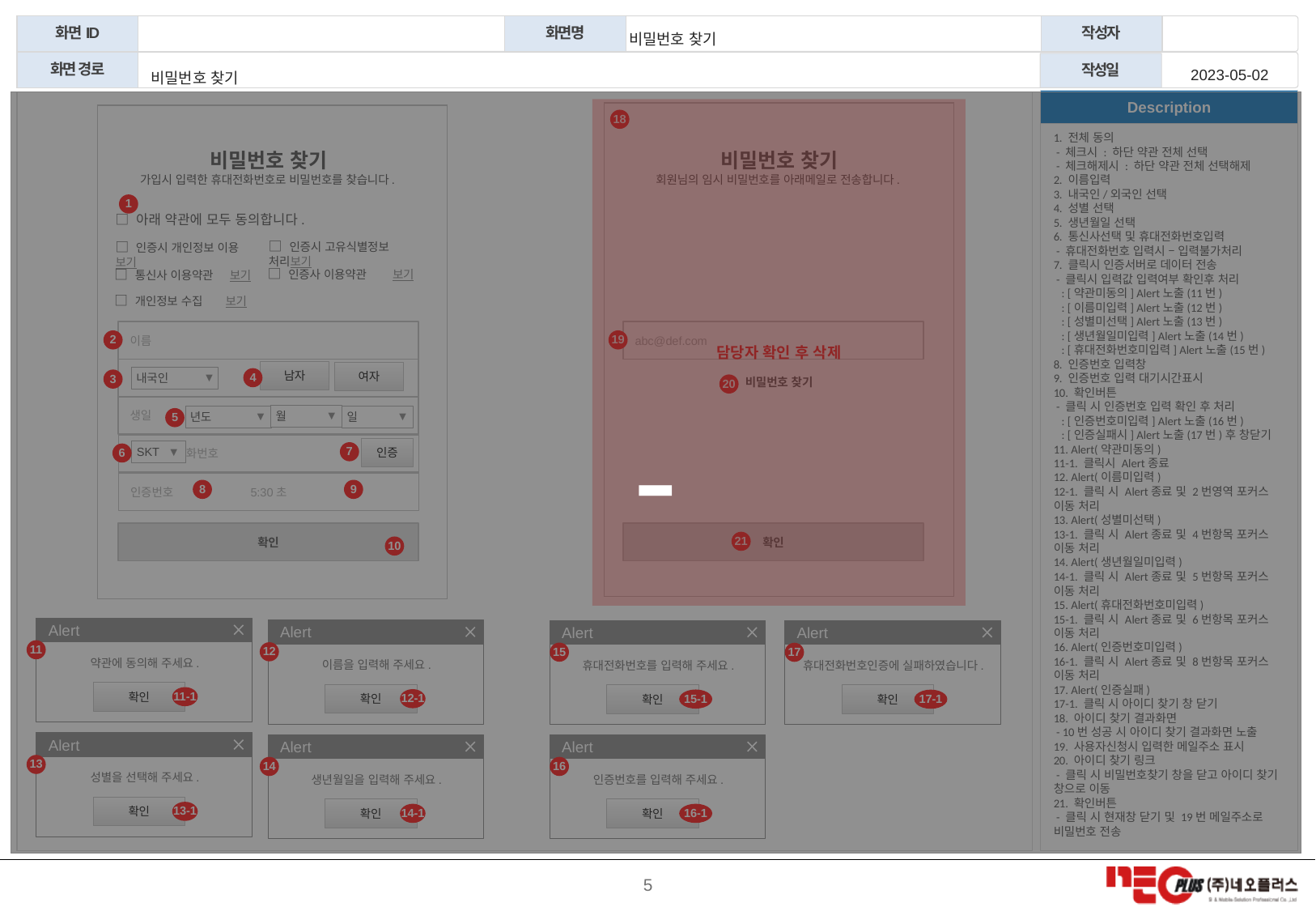

비밀번호 찾기

2023-05-02
비밀번호 찾기
-
담당자 확인 후 삭제
|  |
| --- |
|  |
| --- |
18
1. 전체 동의
 - 체크시 : 하단 약관 전체 선택
 - 체크해제시 : 하단 약관 전체 선택해제
2. 이름입력
3. 내국인/외국인 선택
4. 성별 선택
5. 생년월일 선택
6. 통신사선택 및 휴대전화번호입력
 - 휴대전화번호 입력시 – 입력불가처리
7. 클릭시 인증서버로 데이터 전송
 - 클릭시 입력값 입력여부 확인후 처리
   : [약관미동의] Alert노출(11번)
   : [이름미입력] Alert노출(12번)
   : [성별미선택] Alert노출(13번)
   : [생년월일미입력] Alert노출(14번)
   : [휴대전화번호미입력] Alert노출(15번)
8. 인증번호 입력창
9. 인증번호 입력 대기시간표시
10. 확인버튼
 - 클릭 시 인증번호 입력 확인 후 처리
   : [인증번호미입력] Alert노출(16번)
   : [인증실패시] Alert노출(17번)후 창닫기
11. Alert(약관미동의)
11-1. 클릭시 Alert종료
12. Alert(이름미입력)
12-1. 클릭 시 Alert종료 및 2번영역 포커스 이동 처리
13. Alert(성별미선택)
13-1. 클릭 시 Alert종료 및 4번항목 포커스 이동 처리
14. Alert(생년월일미입력)
14-1. 클릭 시 Alert종료 및 5번항목 포커스 이동 처리
15. Alert(휴대전화번호미입력)
15-1. 클릭 시 Alert종료 및 6번항목 포커스 이동 처리
16. Alert(인증번호미입력)
16-1. 클릭 시 Alert종료 및 8번항목 포커스 이동 처리
17. Alert(인증실패)
17-1. 클릭 시 아이디 찾기 창 닫기
18. 아이디 찾기 결과화면
 - 10번 성공 시 아이디 찾기 결과화면 노출
19. 사용자신청시 입력한 메일주소 표시
20. 아이디 찾기 링크
 - 클릭 시 비밀번호찾기 창을 닫고 아이디 찾기 창으로 이동
21. 확인버튼
 - 클릭 시 현재창 닫기 및 19번 메일주소로 비밀번호 전송

비밀번호 찾기
회원님의 임시 비밀번호를 아래메일로 전송합니다.
비밀번호 찾기
가입시 입력한 휴대전화번호로 비밀번호를 찾습니다.
1
□ 아래 약관에 모두 동의합니다.
□ 인증시 고유식별정보 처리보기
□ 인증시 개인정보 이용 보기
□ 인증사 이용약관        보기
□ 통신사 이용약관     보기
□ 개인정보 수집       보기
이름
abc@def.com
2
19

남자
여자
내국인
▼
4
비밀번호 찾기
3
20
생일
월
▼
년도
▼
일
▼
5
        휴대전화번호
인증
SKT
▼
7
6
인증번호                       5:30초
8
9
확인
확인
21
10
Alert

약관에 동의해 주세요.
확인
Alert

이름을 입력해 주세요.
확인
Alert

휴대전화번호를 입력해 주세요.
확인
Alert

휴대전화번호인증에 실패하였습니다.
확인
11
12
15
17
11-1
12-1
15-1
17-1
Alert

성별을 선택해 주세요.
확인
Alert

생년월일을 입력해 주세요.
확인
Alert

인증번호를 입력해 주세요.
확인
13
14
16
13-1
14-1
16-1